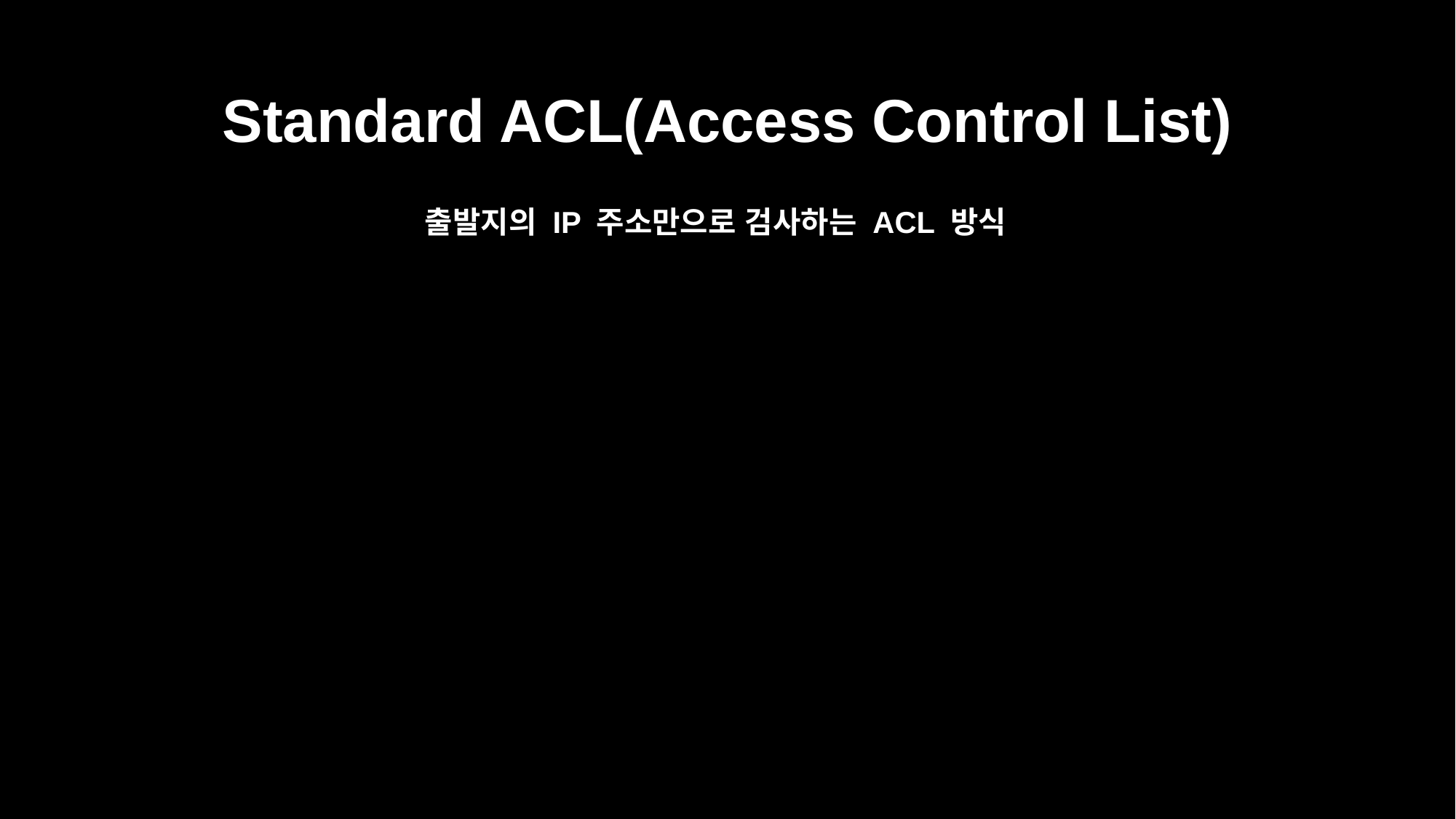

# Standard ACL(Access Control List)
출발지의 IP 주소만으로 검사하는 ACL 방식